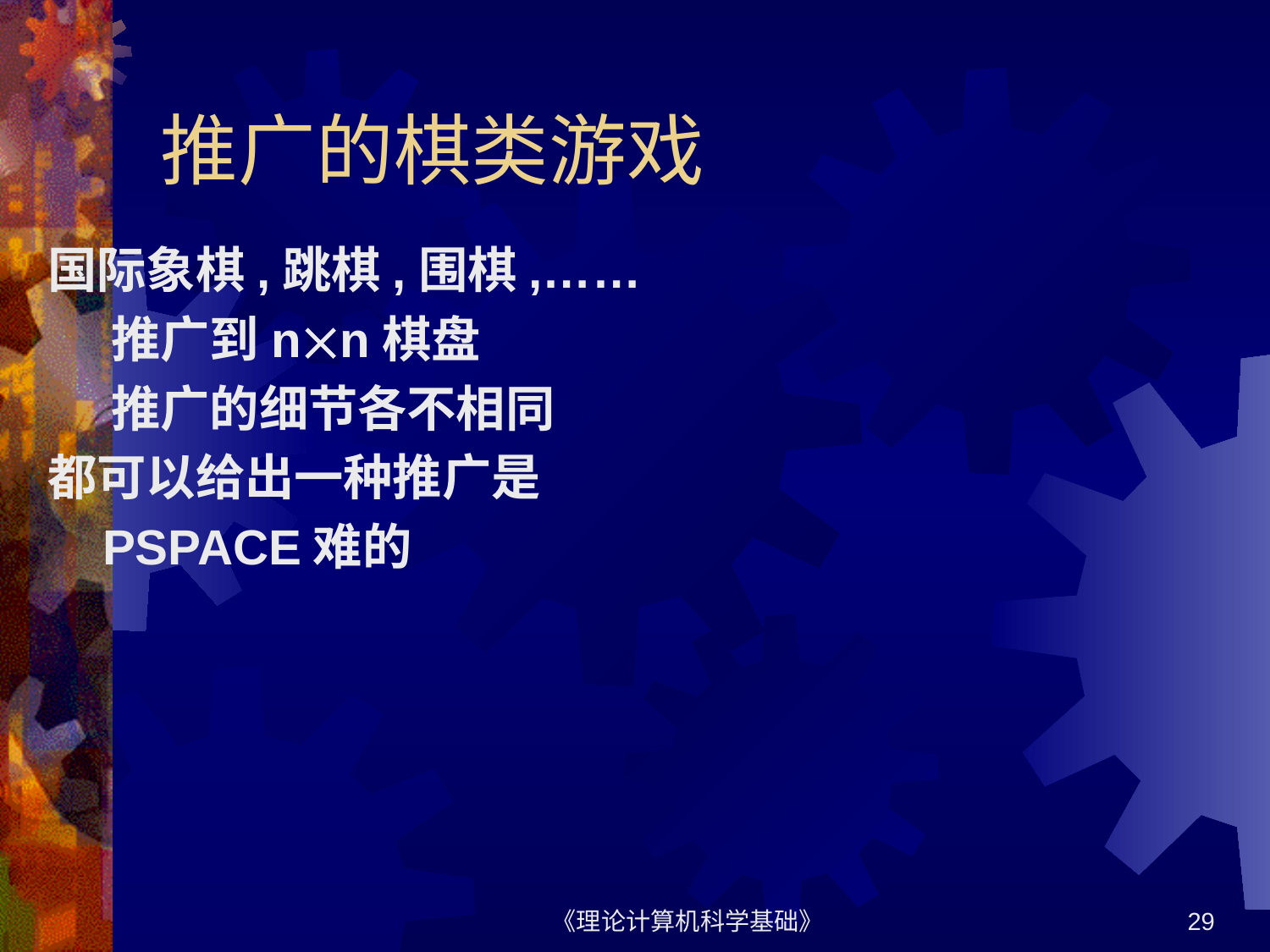

# 推广的棋类游戏
国际象棋,跳棋,围棋,……
推广到n×n棋盘
推广的细节各不相同
都可以给出一种推广是
    PSPACE难的
《理论计算机科学基础》
29